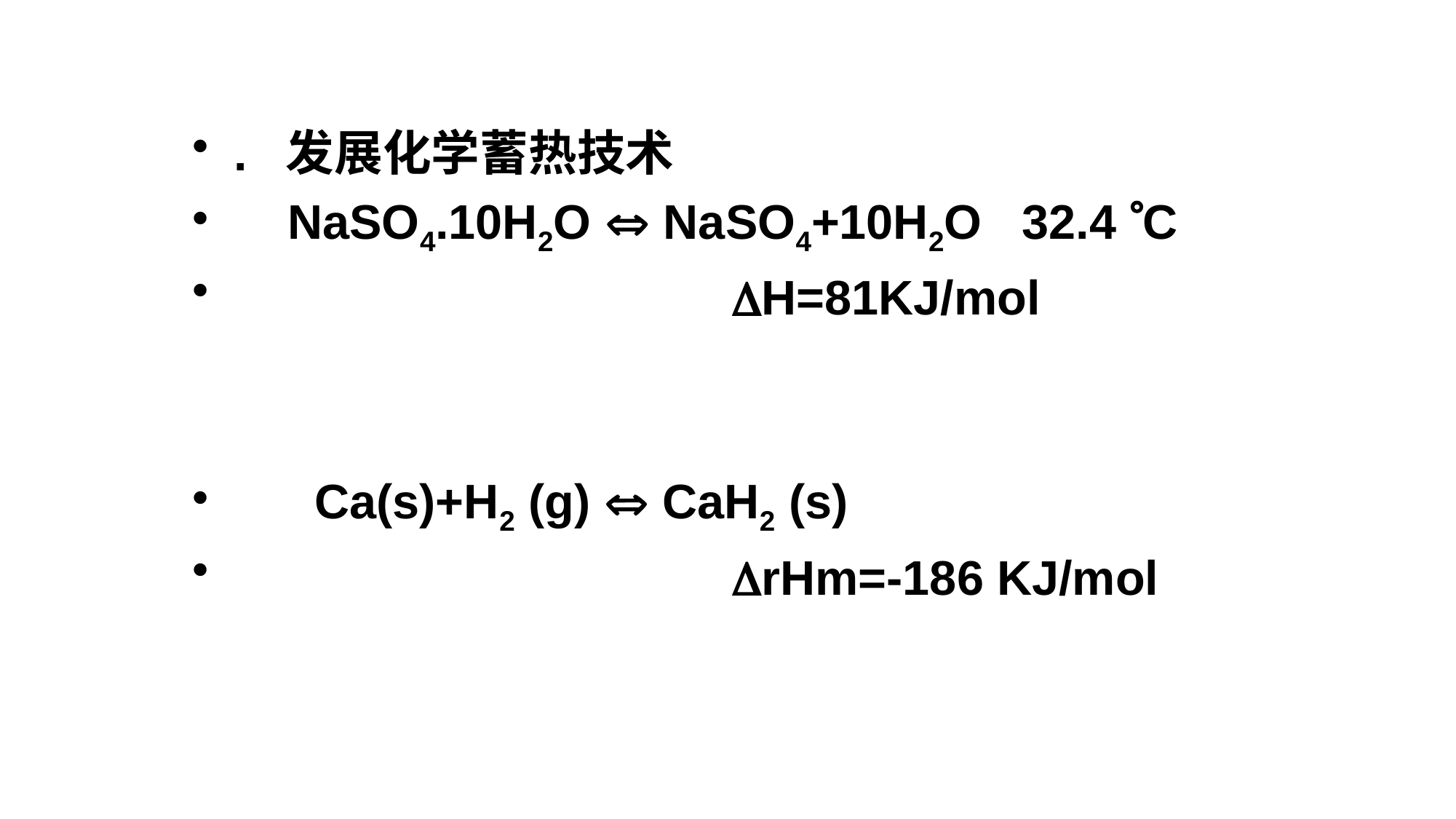

.  发展化学蓄热技术
    NaSO4.10H2O ⇔ NaSO4+10H2O   32.4 °C
                                     ΔH=81KJ/mol

      Ca(s)+H2 (g) ⇔ CaH2 (s)
                                     ΔrHm=-186 KJ/mol